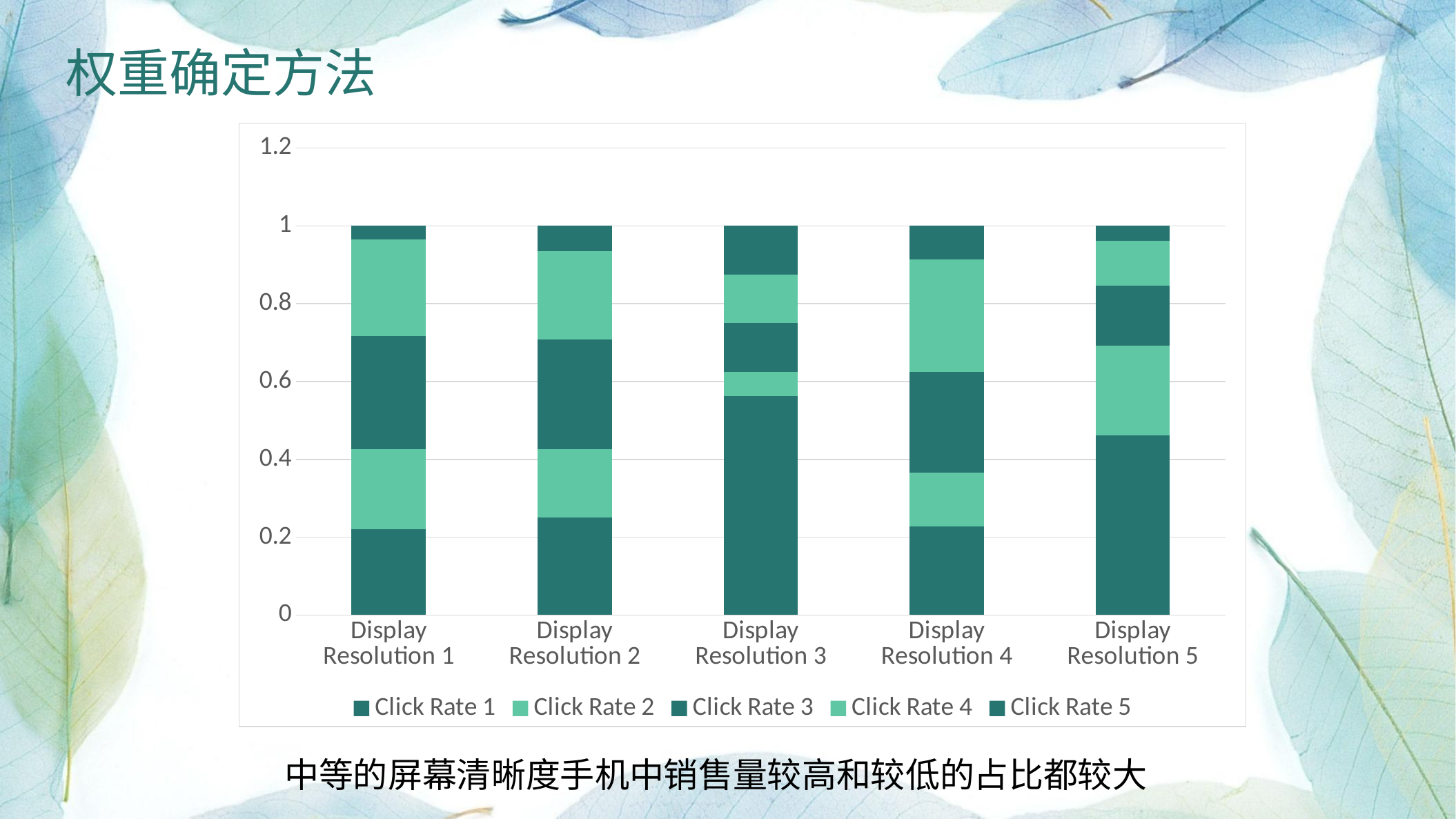

权重确定方法

### Chart

| Category | Click Rate 1 | Click Rate 2 | Click Rate 3 | Click Rate 4 | Click Rate 5 |
|---|---|---|---|---|---|
| Display Resolution 1 | 0.2198581560283691 | 0.205673758865248 | 0.2907801418439722 | 0.24822695035461 | 0.0354609929078014 |
| Display Resolution 2 | 0.2503276539973792 | 0.1756225425950201 | 0.28178243774574135 | 0.22804718217562325 | 0.06422018348623863 |
| Display Resolution 3 | 0.5625 | 0.0625 | 0.125 | 0.125 | 0.125 |
| Display Resolution 4 | 0.227154046997389 | 0.138381201044386 | 0.2584856396866842 | 0.28981723237597923 | 0.08616187989556143 |
| Display Resolution 5 | 0.46153846153846223 | 0.23076923076923125 | 0.15384615384615422 | 0.115384615384615 | 0.0384615384615385 |
中等的屏幕清晰度手机中销售量较高和较低的占比都较大